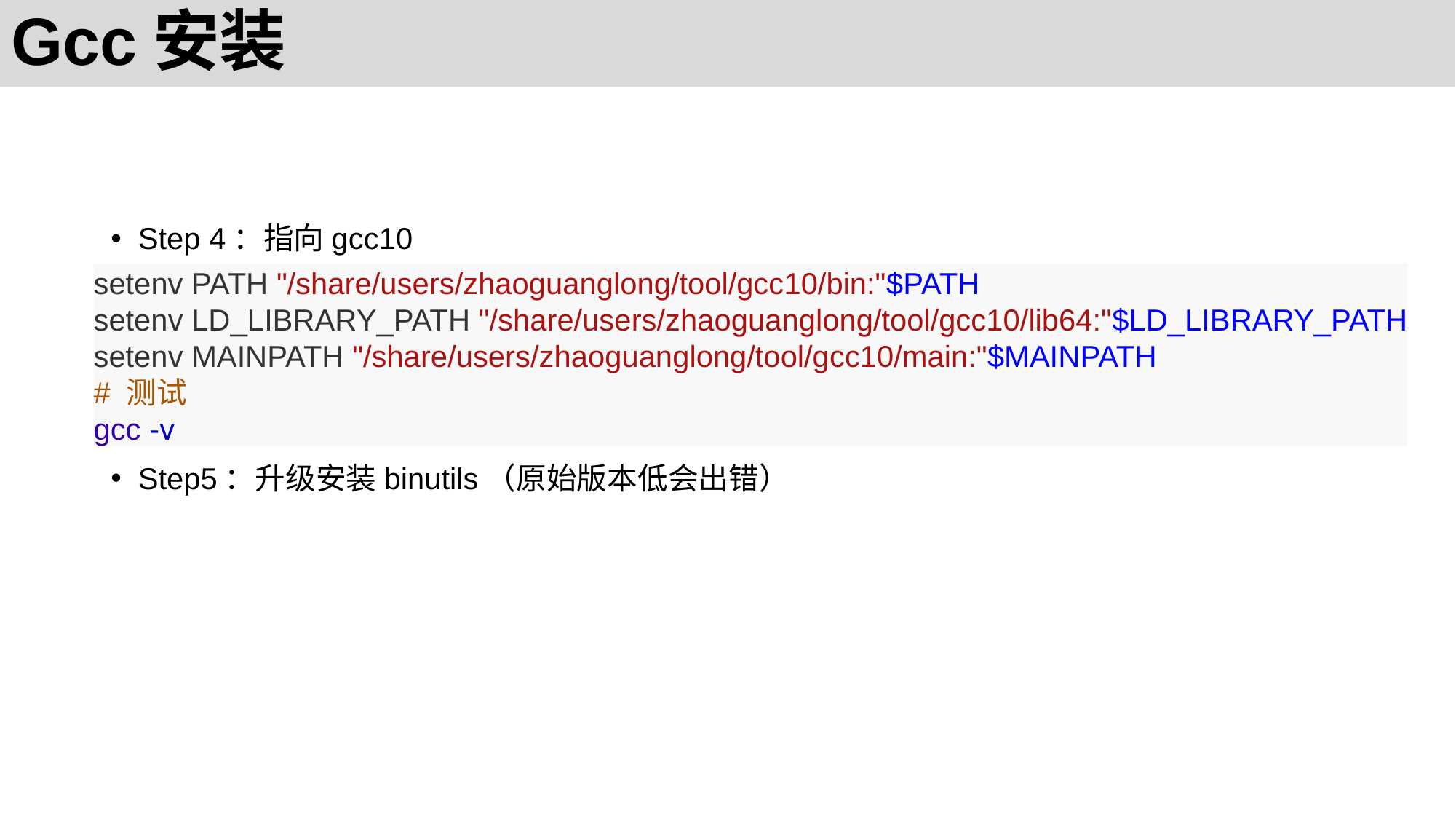

# Gcc安装
Step 4：指向gcc10

Step5：升级安装binutils（原始版本低会出错）

setenv PATH "/share/users/zhaoguanglong/tool/gcc10/bin:"$PATH
setenv LD_LIBRARY_PATH "/share/users/zhaoguanglong/tool/gcc10/lib64:"$LD_LIBRARY_PATH
setenv MAINPATH "/share/users/zhaoguanglong/tool/gcc10/main:"$MAINPATH
# 测试
gcc -v